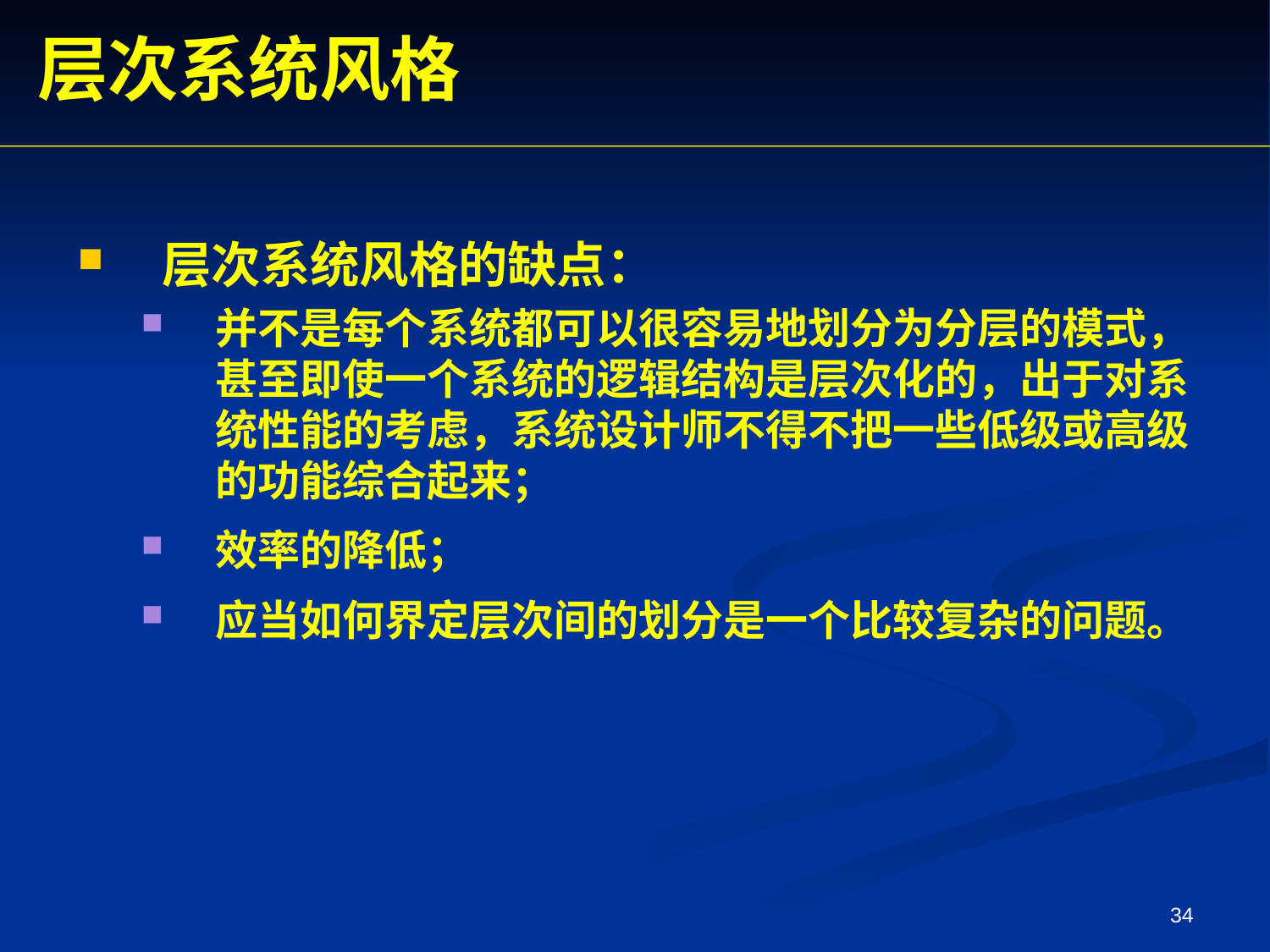

层次系统风格

层次系统风格的缺点：
并不是每个系统都可以很容易地划分为分层的模式，甚至即使一个系统的逻辑结构是层次化的，出于对系统性能的考虑，系统设计师不得不把一些低级或高级的功能综合起来；
效率的降低；
应当如何界定层次间的划分是一个比较复杂的问题。
34